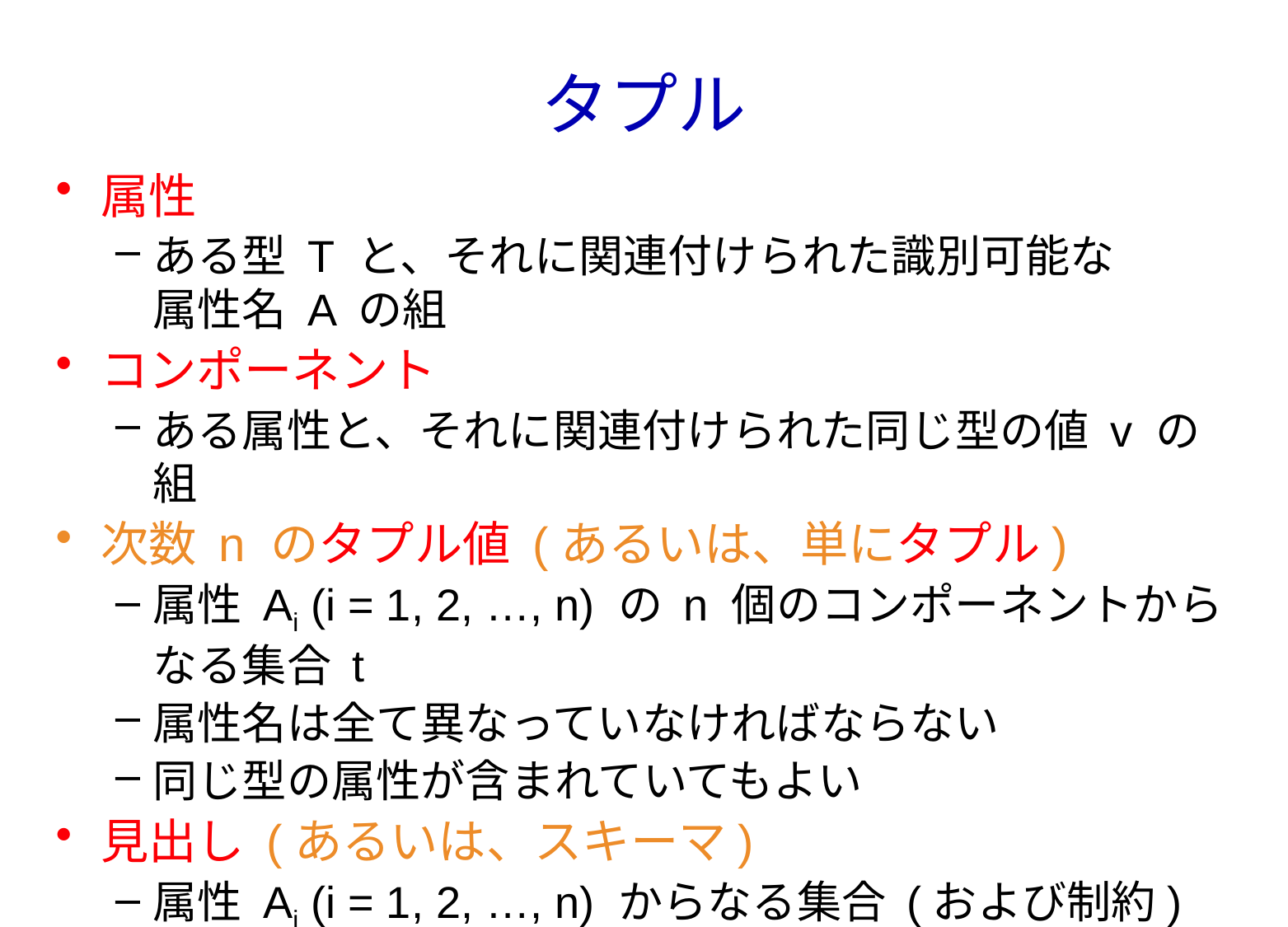

# タプル
属性
ある型 T と、それに関連付けられた識別可能な
属性名 A の組
コンポーネント
ある属性と、それに関連付けられた同じ型の値 v の組
次数 n のタプル値 (あるいは、単にタプル)
属性 Ai (i = 1, 2, …, n) の n 個のコンポーネントから
なる集合 t
属性名は全て異なっていなければならない
同じ型の属性が含まれていてもよい
見出し (あるいは、スキーマ)
属性 Ai (i = 1, 2, …, n) からなる集合 (および制約)